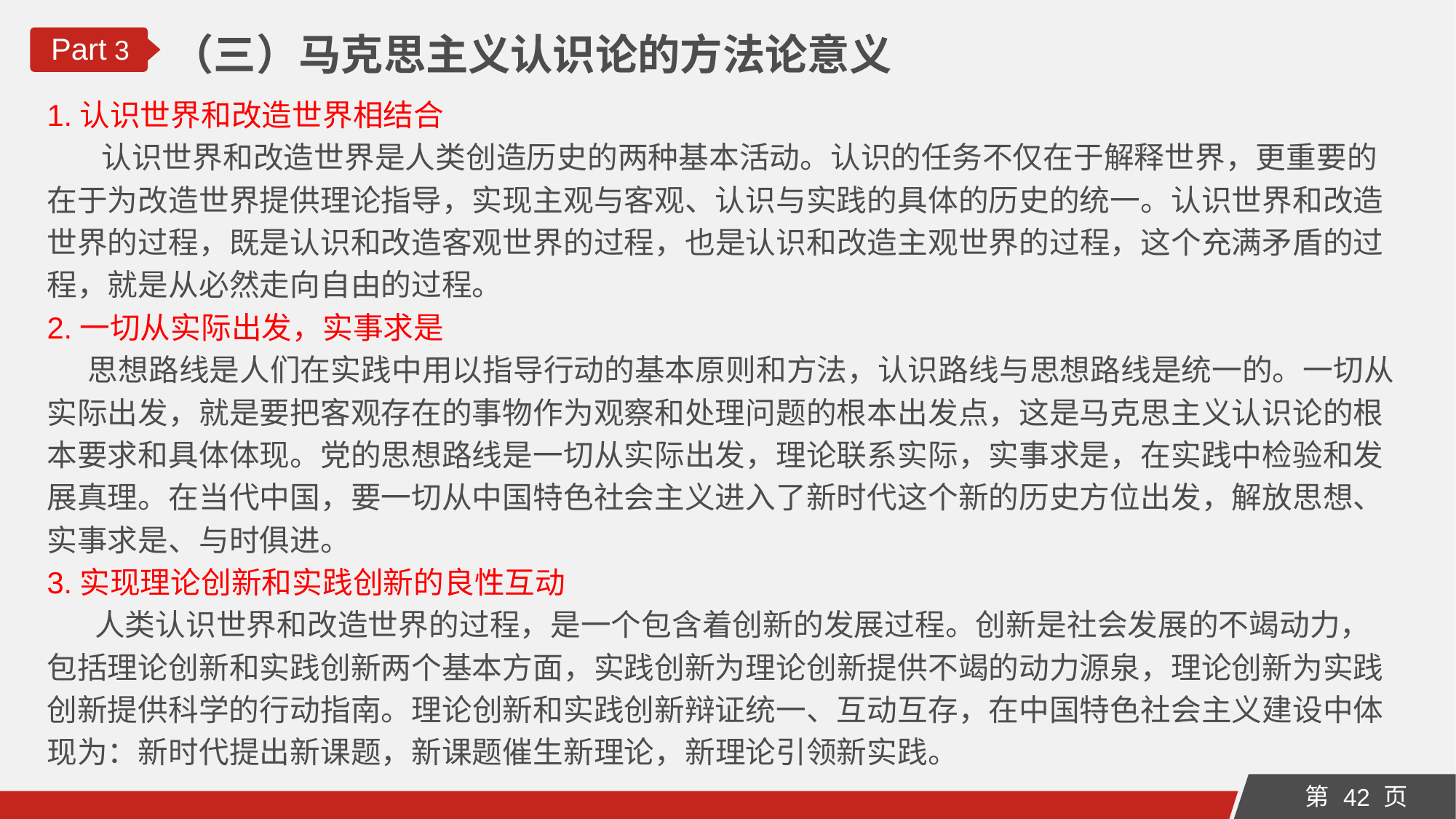

（三）马克思主义认识论的方法论意义
Part 3

1.认识世界和改造世界相结合
       认识世界和改造世界是人类创造历史的两种基本活动。认识的任务不仅在于解释世界，更重要的在于为改造世界提供理论指导，实现主观与客观、认识与实践的具体的历史的统一。认识世界和改造世界的过程，既是认识和改造客观世界的过程，也是认识和改造主观世界的过程，这个充满矛盾的过程，就是从必然走向自由的过程。
2.一切从实际出发，实事求是
     思想路线是人们在实践中用以指导行动的基本原则和方法，认识路线与思想路线是统一的。一切从实际出发，就是要把客观存在的事物作为观察和处理问题的根本出发点，这是马克思主义认识论的根本要求和具体体现。党的思想路线是一切从实际出发，理论联系实际，实事求是，在实践中检验和发展真理。在当代中国，要一切从中国特色社会主义进入了新时代这个新的历史方位出发，解放思想、实事求是、与时俱进。
3.实现理论创新和实践创新的良性互动
      人类认识世界和改造世界的过程，是一个包含着创新的发展过程。创新是社会发展的不竭动力，包括理论创新和实践创新两个基本方面，实践创新为理论创新提供不竭的动力源泉，理论创新为实践创新提供科学的行动指南。理论创新和实践创新辩证统一、互动互存，在中国特色社会主义建设中体现为：新时代提出新课题，新课题催生新理论，新理论引领新实践。